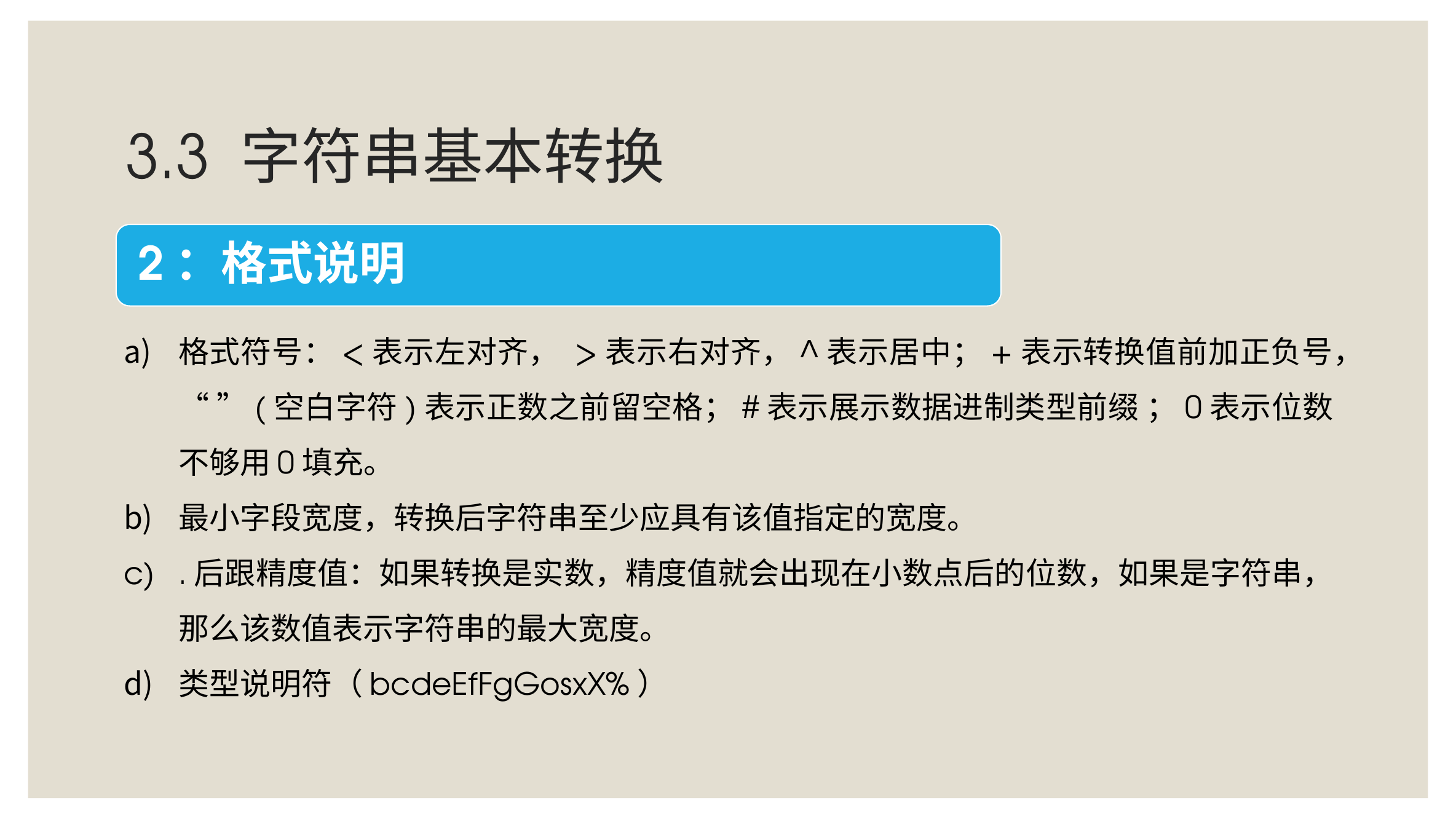

# 3.3 字符串基本转换
2：格式说明

格式符号：<表示左对齐， >表示右对齐，^表示居中；+表示转换值前加正负号，“ ”(空白字符)表示正数之前留空格；#表示展示数据进制类型前缀 ；0表示位数不够用0填充。
最小字段宽度，转换后字符串至少应具有该值指定的宽度。
.后跟精度值：如果转换是实数，精度值就会出现在小数点后的位数，如果是字符串，那么该数值表示字符串的最大宽度。
类型说明符（bcdeEfFgGosxX%）